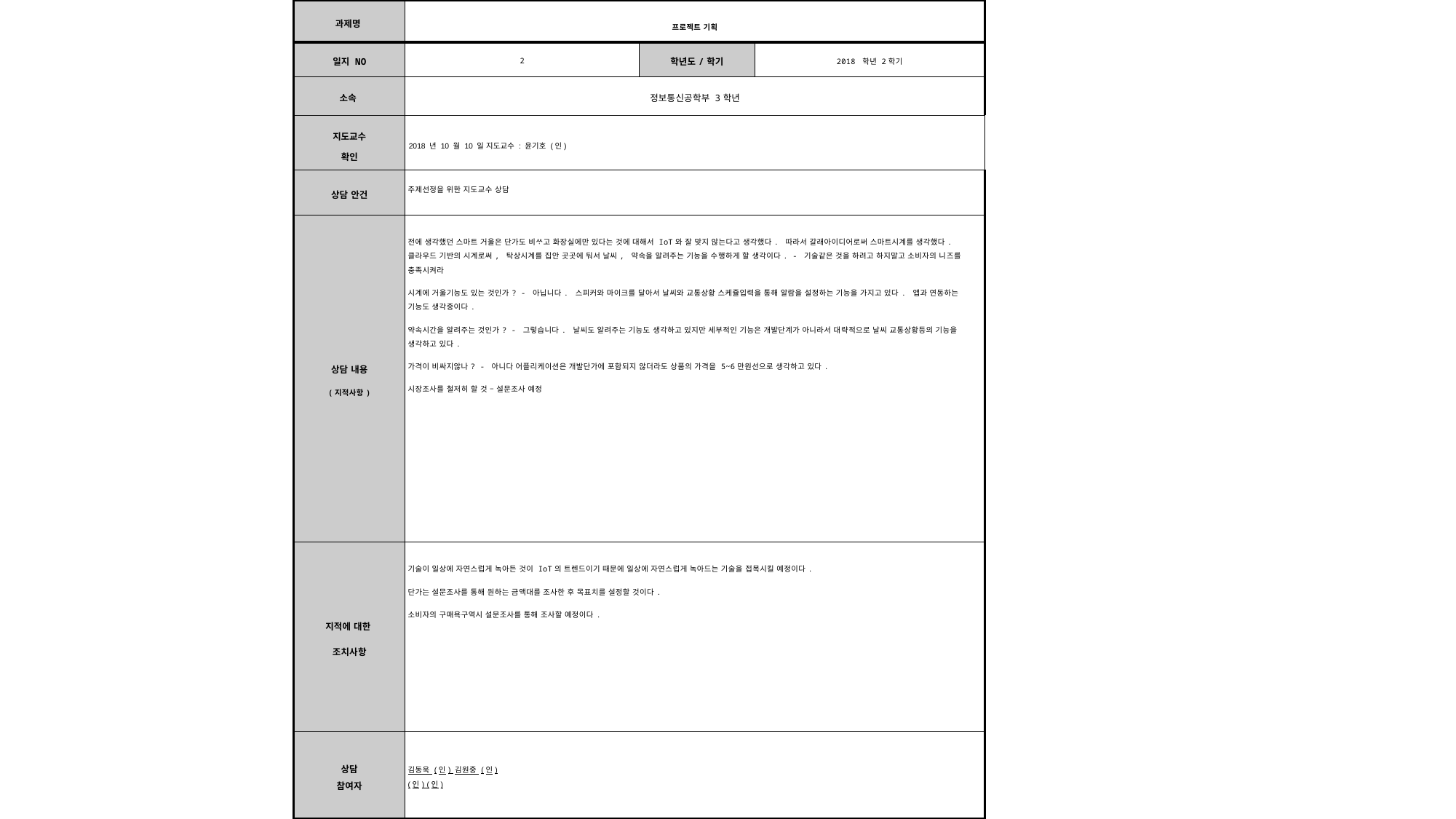

| 과제명 | 프로젝트 기획 |  |  |
| --- | --- | --- | --- |
| 일지 NO | 2 | 학년도/학기 | 2018 학년 2학기 |
| 소속 | 정보통신공학부 3학년 |  |  |
| 지도교수 확인 | 2018 년 10 월 10 일 지도교수 : 윤기호 (인) |  |  |
| 상담 안건 | 주제선정을 위한 지도교수 상담 |  |  |
| 상담 내용 (지적사항) | 전에 생각했던 스마트 거울은 단가도 비ᄊᆞ고 화장실에만 있다는 것에 대해서 IoT와 잘 맞지 않는다고 생각했다. 따라서 갈래아이디어로써 스마트시계를 생각했다. 클라우드 기반의 시계로써, 탁상시계를 집안 곳곳에 둬서 날씨, 약속을 알려주는 기능을 수행하게 할 생각이다. - 기술같은 것을 하려고 하지말고 소비자의 니즈를 충족시켜라 시계에 거울기능도 있는 것인가? - 아닙니다. 스피커와 마이크를 달아서 날씨와 교통상황 스케쥴입력을 통해 알람을 설정하는 기능을 가지고 있다. 앱과 연동하는 기능도 생각중이다. 약속시간을 알려주는 것인가? - 그렇습니다. 날씨도 알려주는 기능도 생각하고 있지만 세부적인 기능은 개발단계가 아니라서 대략적으로 날씨 교통상황등의 기능을 생각하고 있다. 가격이 비싸지않나? - 아니다 어플리케이션은 개발단가에 포함되지 않더라도 상품의 가격을 5~6만원선으로 생각하고 있다. 시장조사를 철저히 할 것 – 설문조사 예정 |  |  |
| 지적에 대한 조치사항 | 기술이 일상에 자연스럽게 녹아든 것이 IoT의 트렌드이기 때문에 일상에 자연스럽게 녹아드는 기술을 접목시킬 예정이다. 단가는 설문조사를 통해 원하는 금액대를 조사한 후 목표치를 설정할 것이다. 소비자의 구매욕구역시 설문조사를 통해 조사할 예정이다. |  |  |
| 상담 참여자 | 김동욱 (인) 김원중 (인) (인) (인) |  |  |